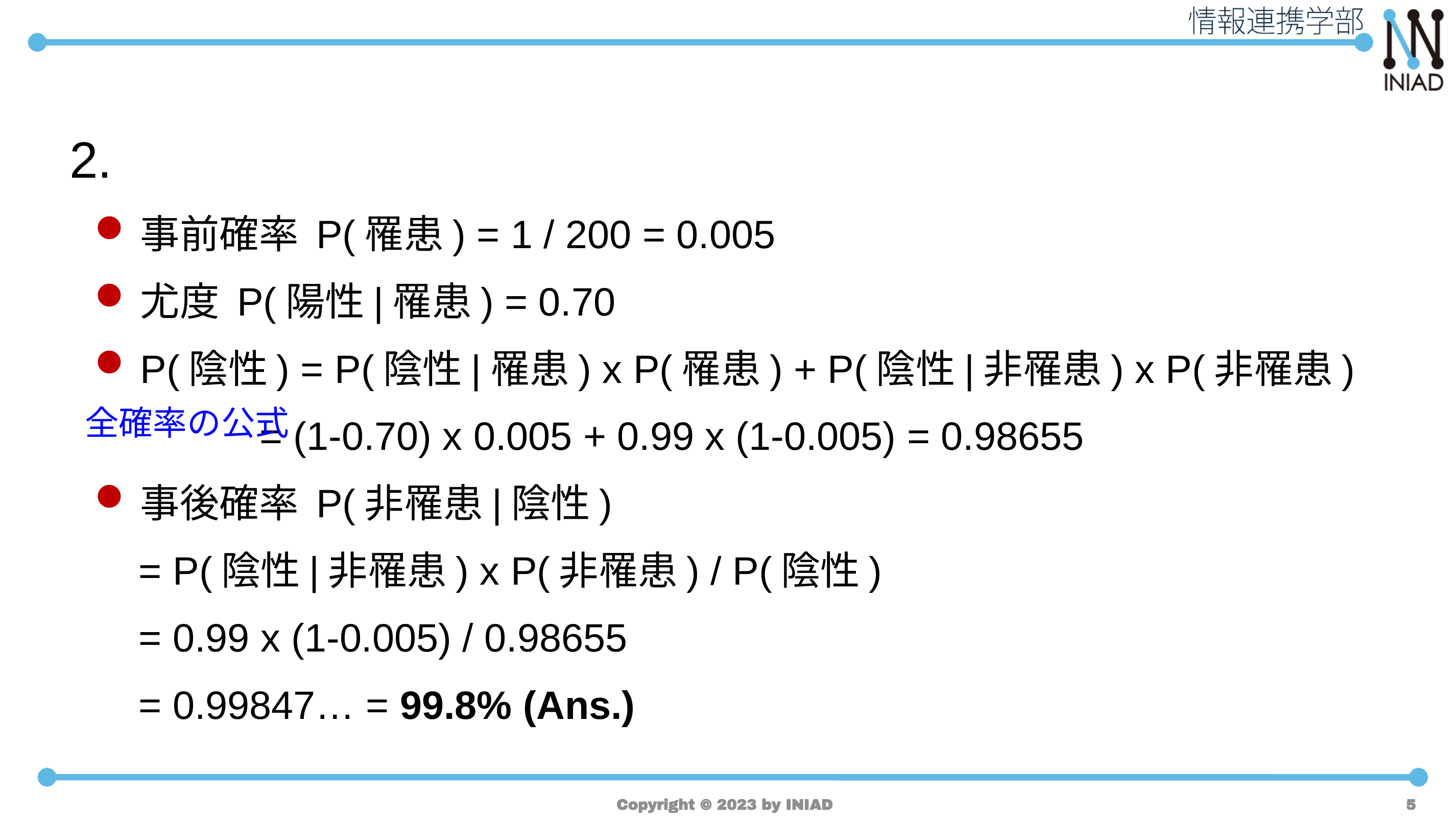

2.
事前確率 P(罹患) = 1 / 200 = 0.005
尤度 P(陽性|罹患) = 0.70
P(陰性) = P(陰性|罹患) x P(罹患) + P(陰性|非罹患) x P(非罹患)
               = (1-0.70) x 0.005 + 0.99 x (1-0.005) = 0.98655
事後確率 P(非罹患|陰性)
    = P(陰性|非罹患) x P(非罹患) / P(陰性)
    = 0.99 x (1-0.005) / 0.98655
    = 0.99847… = 99.8% (Ans.)
全確率の公式
Copyright © 2023 by INIAD
5